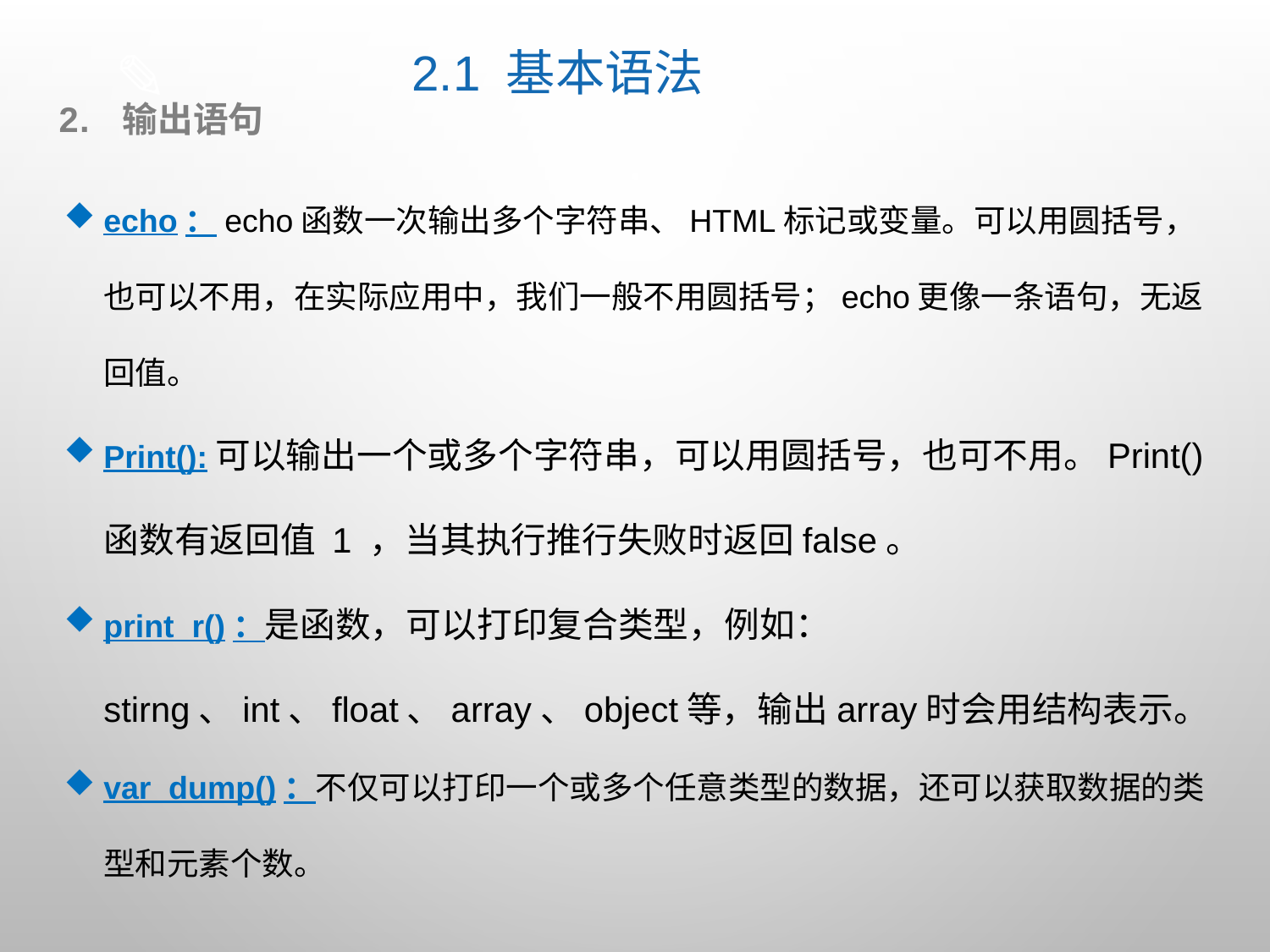

# 2.1 基本语法
输出语句
echo：echo函数一次输出多个字符串、HTML标记或变量。可以用圆括号，也可以不用，在实际应用中，我们一般不用圆括号；echo更像一条语句，无返回值。
Print():可以输出一个或多个字符串，可以用圆括号，也可不用。Print()函数有返回值 1 ，当其执行推行失败时返回false。
print_r()：是函数，可以打印复合类型，例如：stirng、int、float、array、object等，输出array时会用结构表示。
var_dump()：不仅可以打印一个或多个任意类型的数据，还可以获取数据的类型和元素个数。